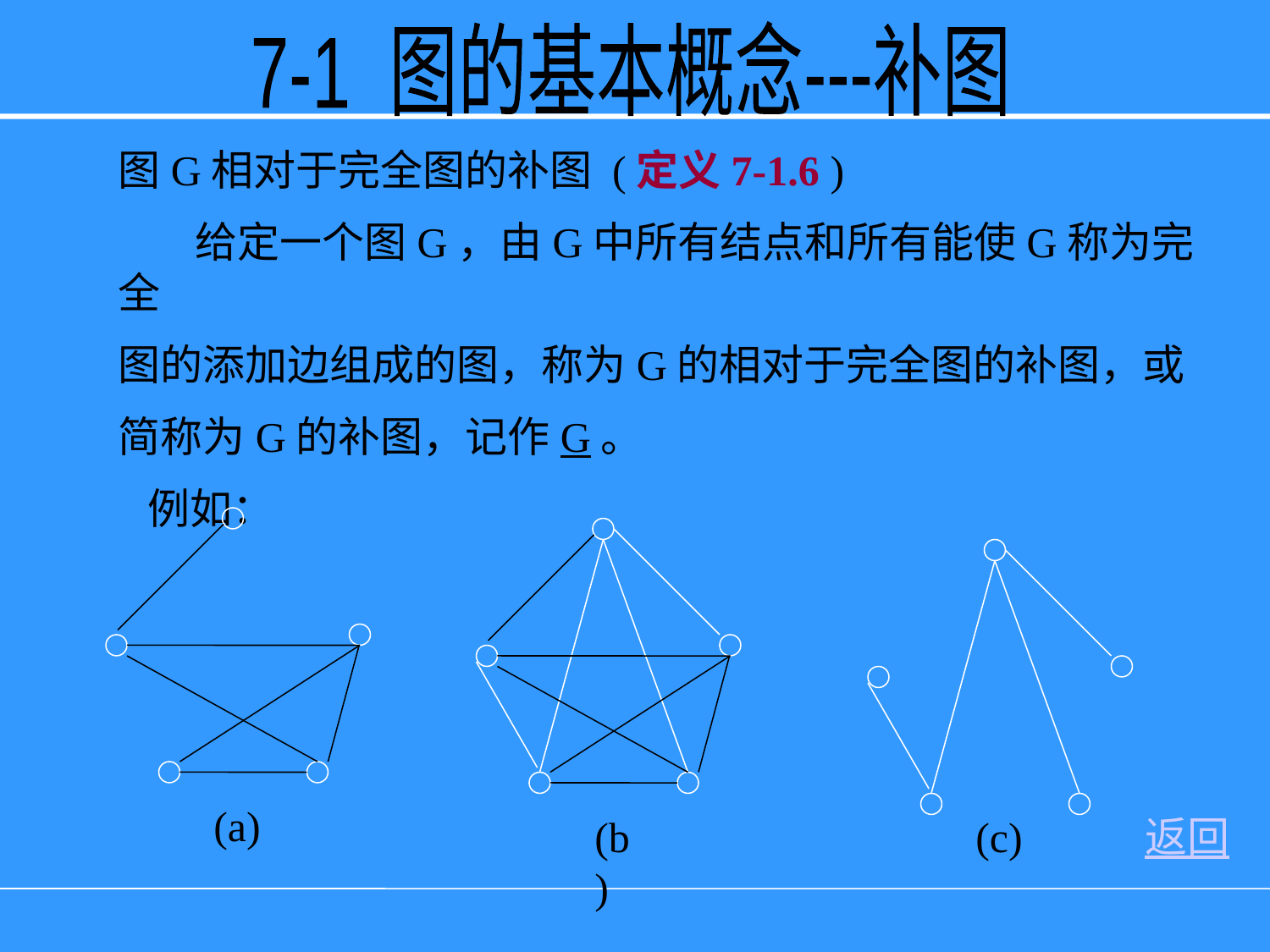

7-1  图的基本概念---补图

图G相对于完全图的补图 (定义7-1.6 )
       给定一个图G，由G中所有结点和所有能使G称为完全
图的添加边组成的图，称为G的相对于完全图的补图，或
简称为G的补图，记作G。
  例如：

(a)

(b)

(c)
返回